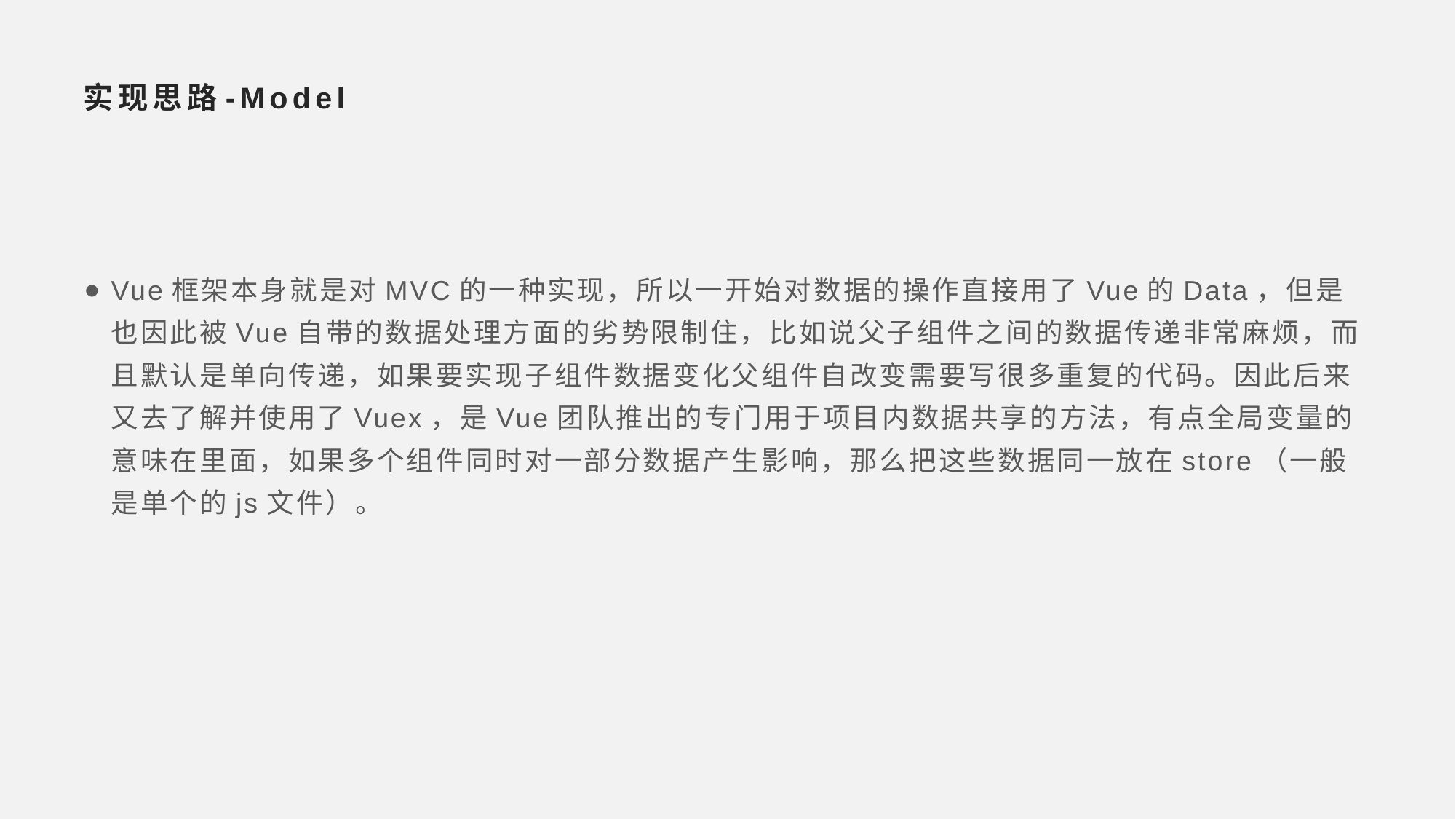

# 实现思路-Model
Vue框架本身就是对MVC的一种实现，所以一开始对数据的操作直接用了Vue的Data，但是也因此被Vue自带的数据处理方面的劣势限制住，比如说父子组件之间的数据传递非常麻烦，而且默认是单向传递，如果要实现子组件数据变化父组件自改变需要写很多重复的代码。因此后来又去了解并使用了Vuex，是Vue团队推出的专门用于项目内数据共享的方法，有点全局变量的意味在里面，如果多个组件同时对一部分数据产生影响，那么把这些数据同一放在store（一般是单个的js文件）。